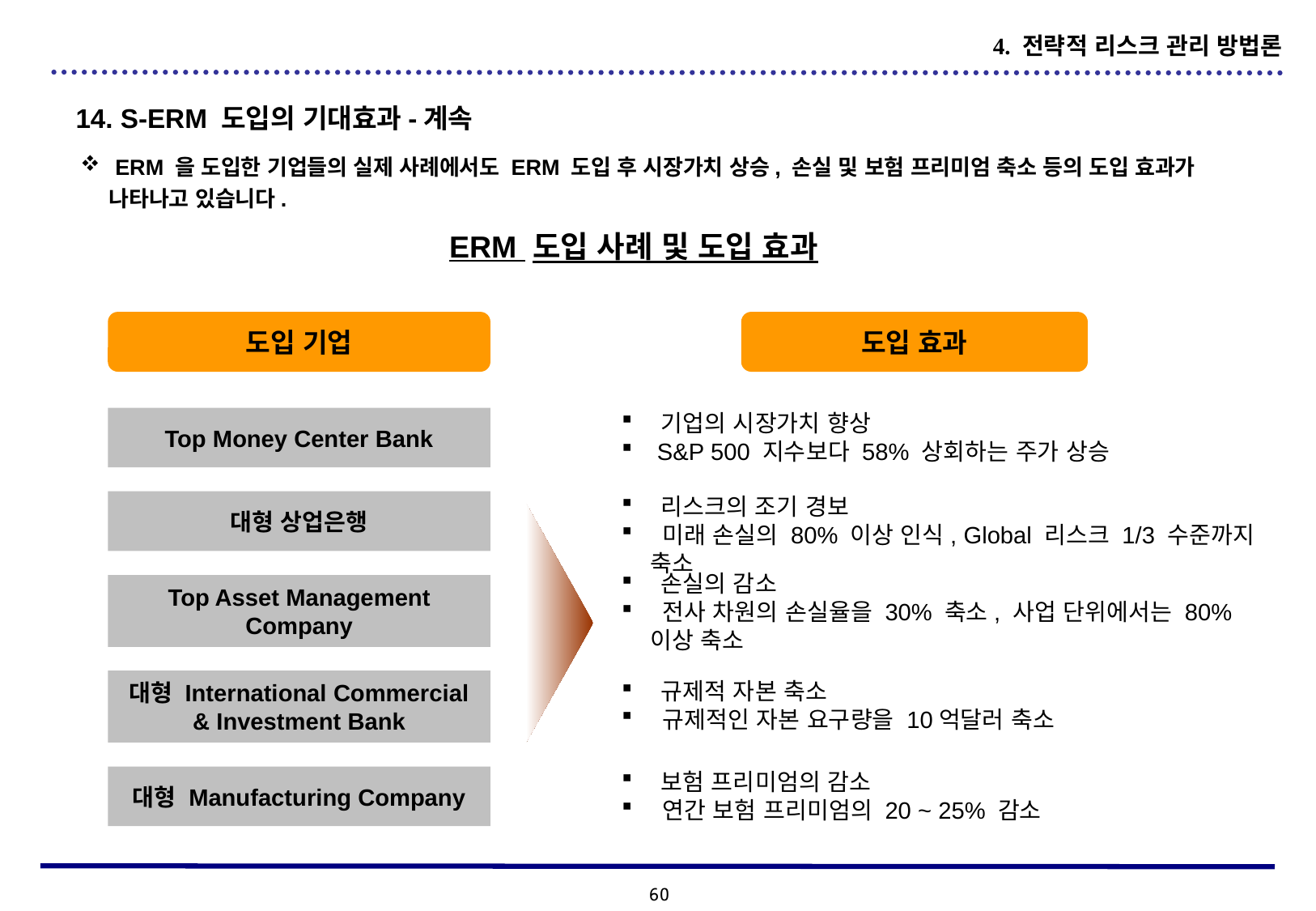

4. 전략적 리스크 관리 방법론
14. S-ERM 도입의 기대효과-계속
 ERM 을 도입한 기업들의 실제 사례에서도 ERM 도입 후 시장가치 상승, 손실 및 보험 프리미엄 축소 등의 도입 효과가 나타나고 있습니다.
ERM 도입 사례 및 도입 효과
도입 기업
도입 효과
 기업의 시장가치 향상
 S&P 500 지수보다 58% 상회하는 주가 상승
Top Money Center Bank
 리스크의 조기 경보
 미래 손실의 80% 이상 인식, Global 리스크 1/3 수준까지 축소
대형 상업은행
 손실의 감소
 전사 차원의 손실율을 30% 축소, 사업 단위에서는 80% 이상 축소
Top Asset Management Company

대형 International Commercial & Investment Bank
 규제적 자본 축소
 규제적인 자본 요구량을 10억달러 축소
 보험 프리미엄의 감소
 연간 보험 프리미엄의 20 ~ 25% 감소
대형 Manufacturing Company